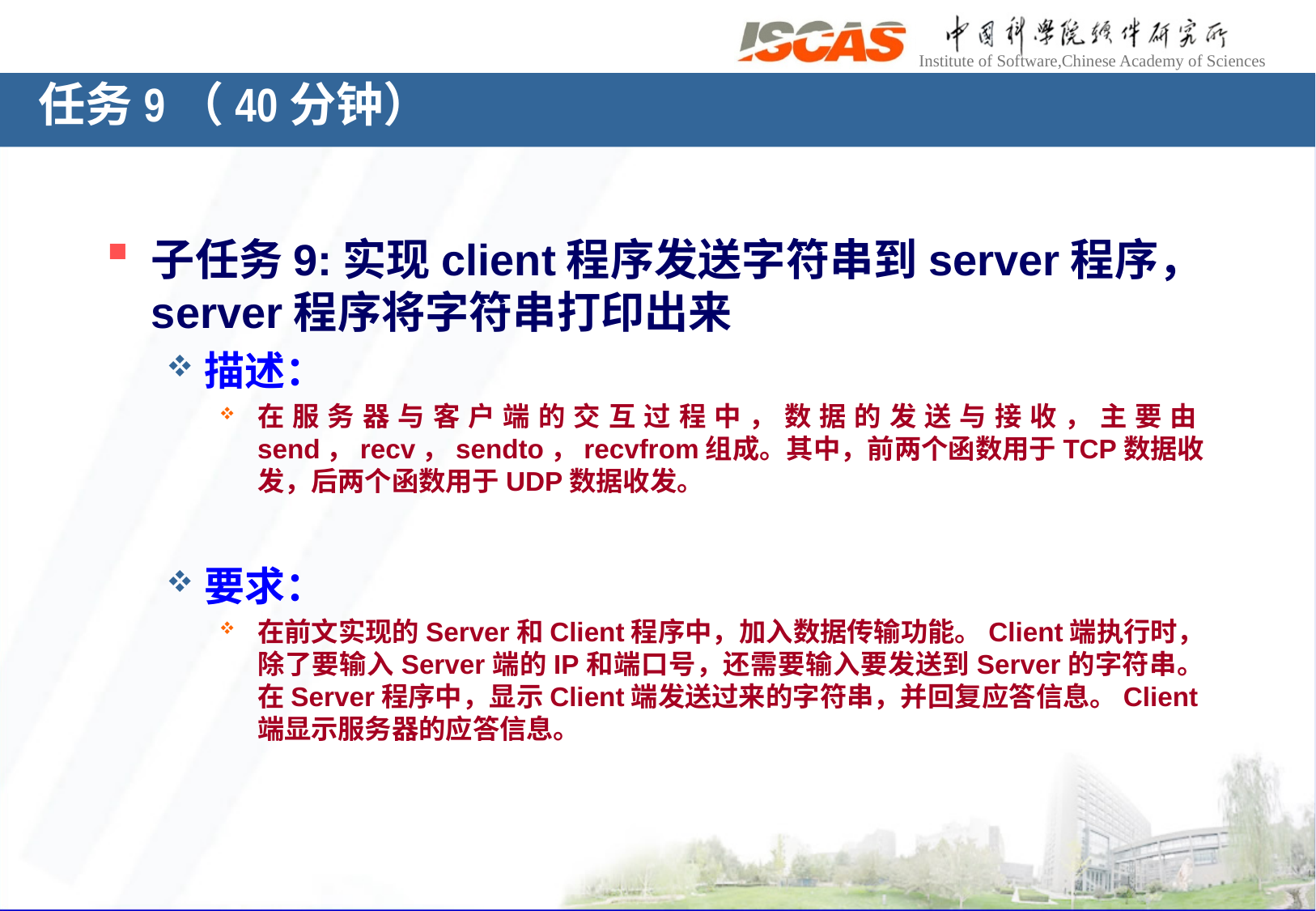

# 任务9（40分钟）
子任务9:实现client程序发送字符串到server程序，server程序将字符串打印出来
描述：
在服务器与客户端的交互过程中，数据的发送与接收，主要由send，recv，sendto，recvfrom组成。其中，前两个函数用于TCP数据收发，后两个函数用于UDP数据收发。

要求：
在前文实现的Server和Client程序中，加入数据传输功能。Client端执行时，除了要输入Server端的IP和端口号，还需要输入要发送到Server的字符串。在Server程序中，显示Client端发送过来的字符串，并回复应答信息。Client端显示服务器的应答信息。